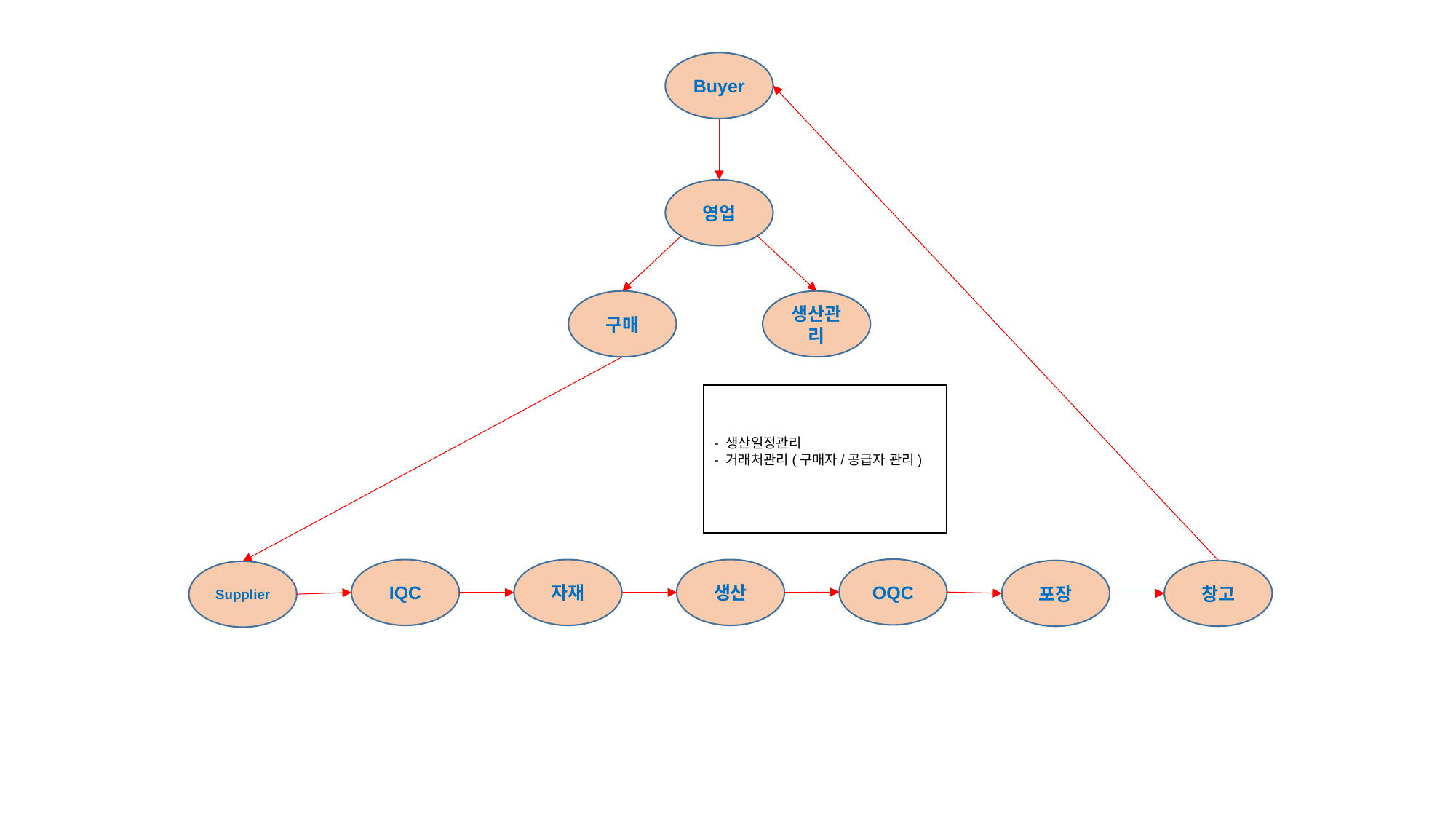

Buyer
영업
구매
생산관리
- 생산일정관리
- 거래처관리(구매자/공급자 관리)

OQC
IQC
자재
생산
포장
창고
Supplier